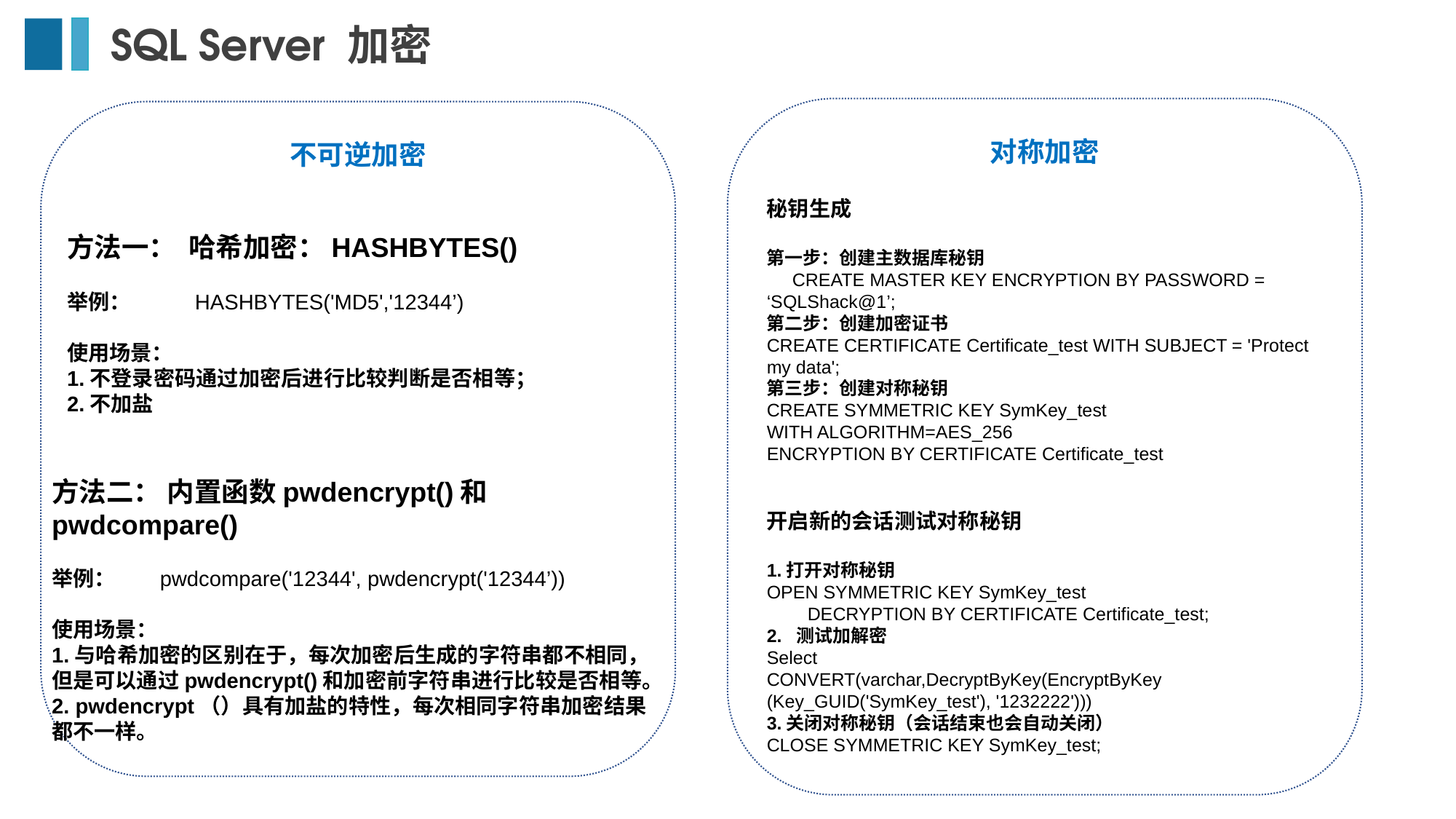

# SQL Server 加密
对称加密
不可逆加密
秘钥生成

第一步：创建主数据库秘钥
     CREATE MASTER KEY ENCRYPTION BY PASSWORD = ‘SQLShack@1’;
第二步：创建加密证书
CREATE CERTIFICATE Certificate_test WITH SUBJECT = 'Protect my data';
第三步：创建对称秘钥
CREATE SYMMETRIC KEY SymKey_test
WITH ALGORITHM=AES_256
ENCRYPTION BY CERTIFICATE Certificate_test

开启新的会话测试对称秘钥

1.打开对称秘钥
OPEN SYMMETRIC KEY SymKey_test
        DECRYPTION BY CERTIFICATE Certificate_test;
2.  测试加解密
Select
CONVERT(varchar,DecryptByKey(EncryptByKey (Key_GUID('SymKey_test'), '1232222')))
3.关闭对称秘钥（会话结束也会自动关闭）
CLOSE SYMMETRIC KEY SymKey_test;

方法一：  哈希加密：HASHBYTES()

举例：            HASHBYTES('MD5','12344’)

使用场景：
1.不登录密码通过加密后进行比较判断是否相等；
2.不加盐
方法二： 内置函数pwdencrypt()和pwdcompare()

举例：        pwdcompare('12344', pwdencrypt('12344’))

使用场景：
1.与哈希加密的区别在于，每次加密后生成的字符串都不相同，但是可以通过pwdencrypt()和加密前字符串进行比较是否相等。
2. pwdencrypt（）具有加盐的特性，每次相同字符串加密结果都不一样。